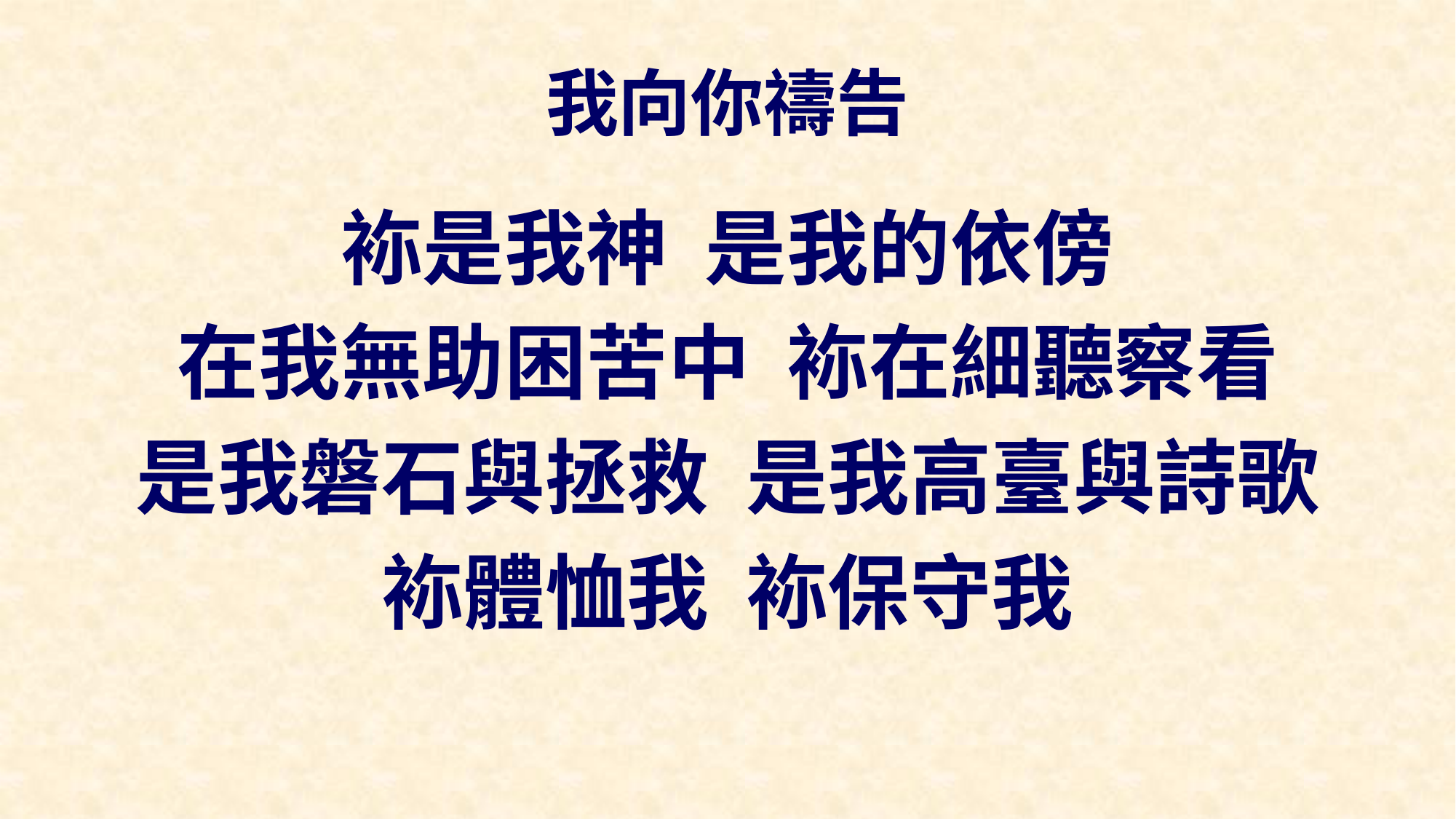

# 我向你禱告
袮是我神  是我的依傍
在我無助困苦中  袮在細聽察看
是我磐石與拯救  是我高臺與詩歌
袮體恤我  袮保守我